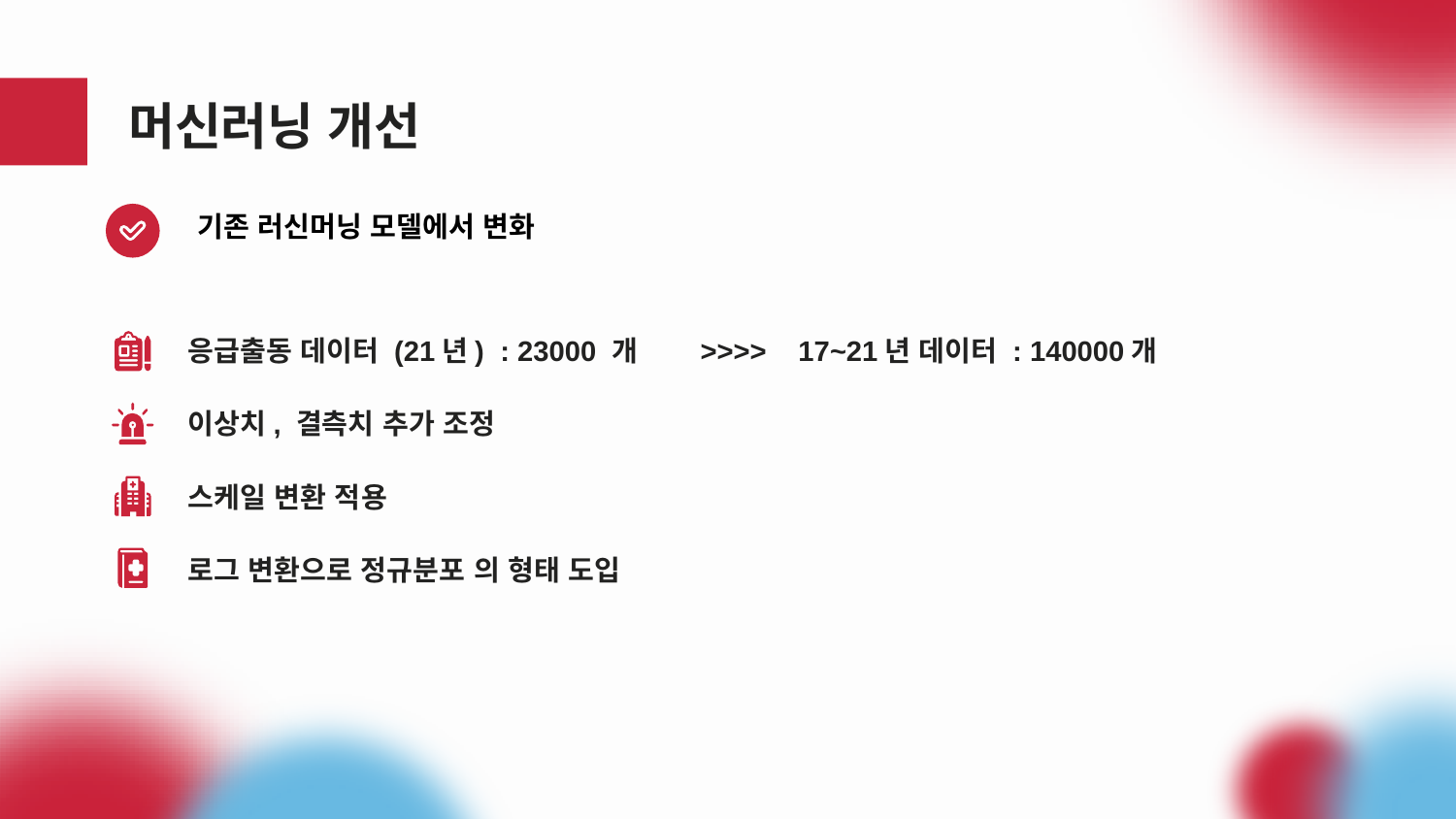

# 머신러닝 개선

기존 러신머닝 모델에서 변화

응급출동 데이터 (21년)  : 23000 개       >>>>    17~21년 데이터 : 140000개

이상치, 결측치 추가 조정

스케일 변환 적용

로그 변환으로 정규분포 의 형태 도입